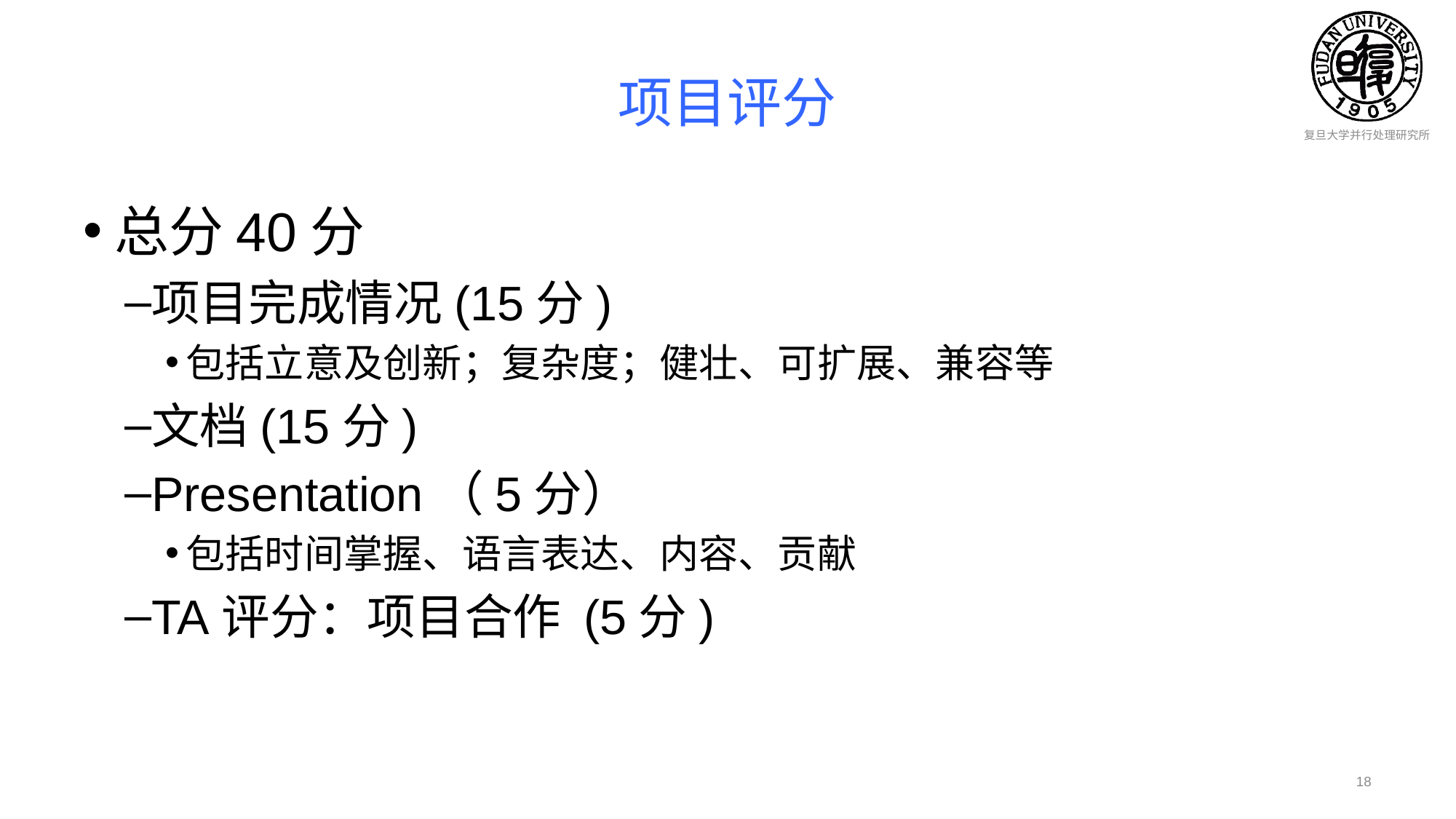

# 项目评分
复旦大学并行处理研究所
总分40分
项目完成情况(15分)
包括立意及创新；复杂度；健壮、可扩展、兼容等
文档(15分)
Presentation（5分）
包括时间掌握、语言表达、内容、贡献
TA评分：项目合作 (5分)
18